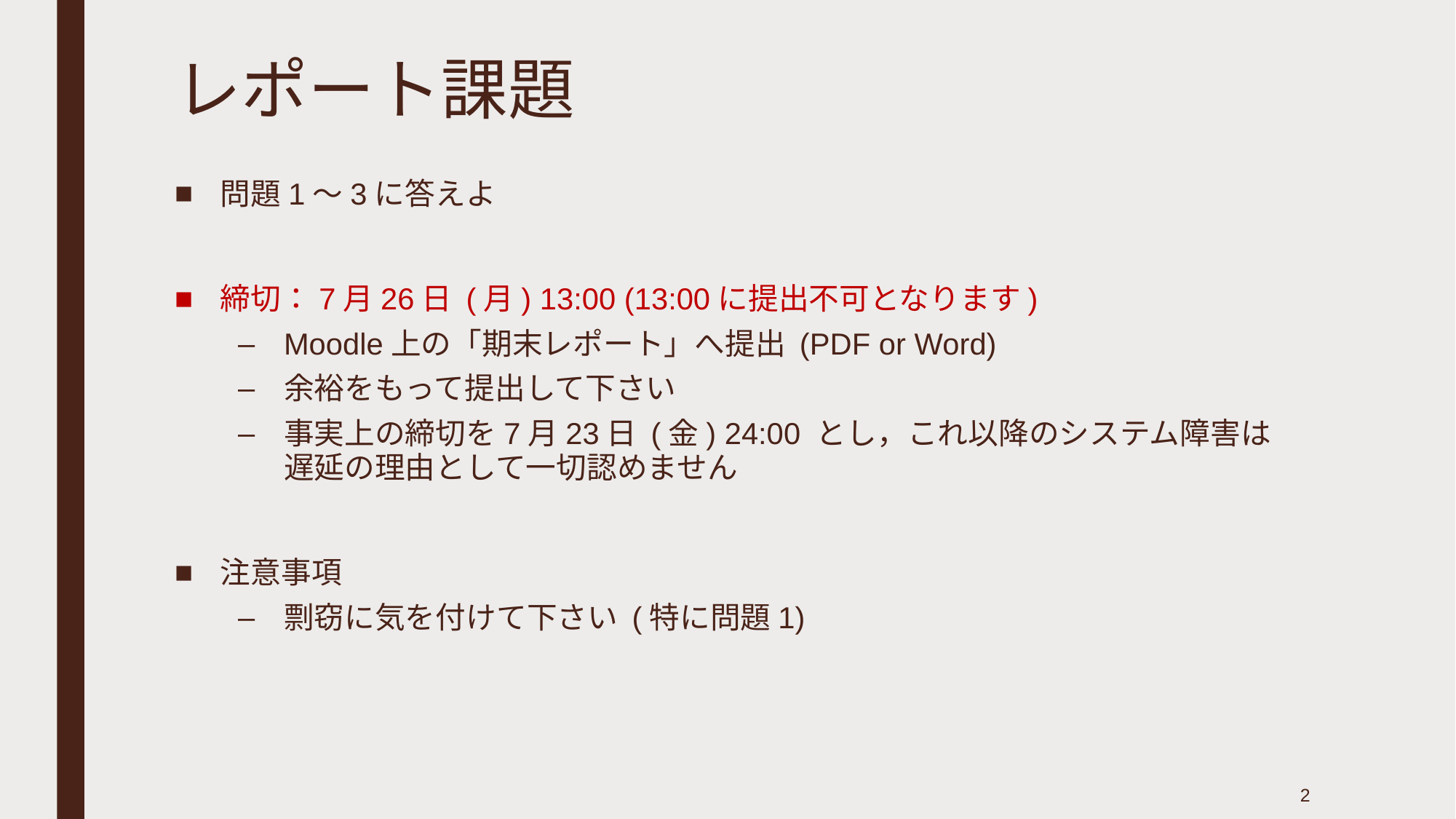

# レポート課題
問題1～3に答えよ

締切：7月26日 (月) 13:00 (13:00に提出不可となります)
Moodle上の「期末レポート」へ提出 (PDF or Word)
余裕をもって提出して下さい
事実上の締切を7月23日 (金) 24:00 とし，これ以降のシステム障害は遅延の理由として一切認めません

注意事項
剽窃に気を付けて下さい (特に問題1)
2